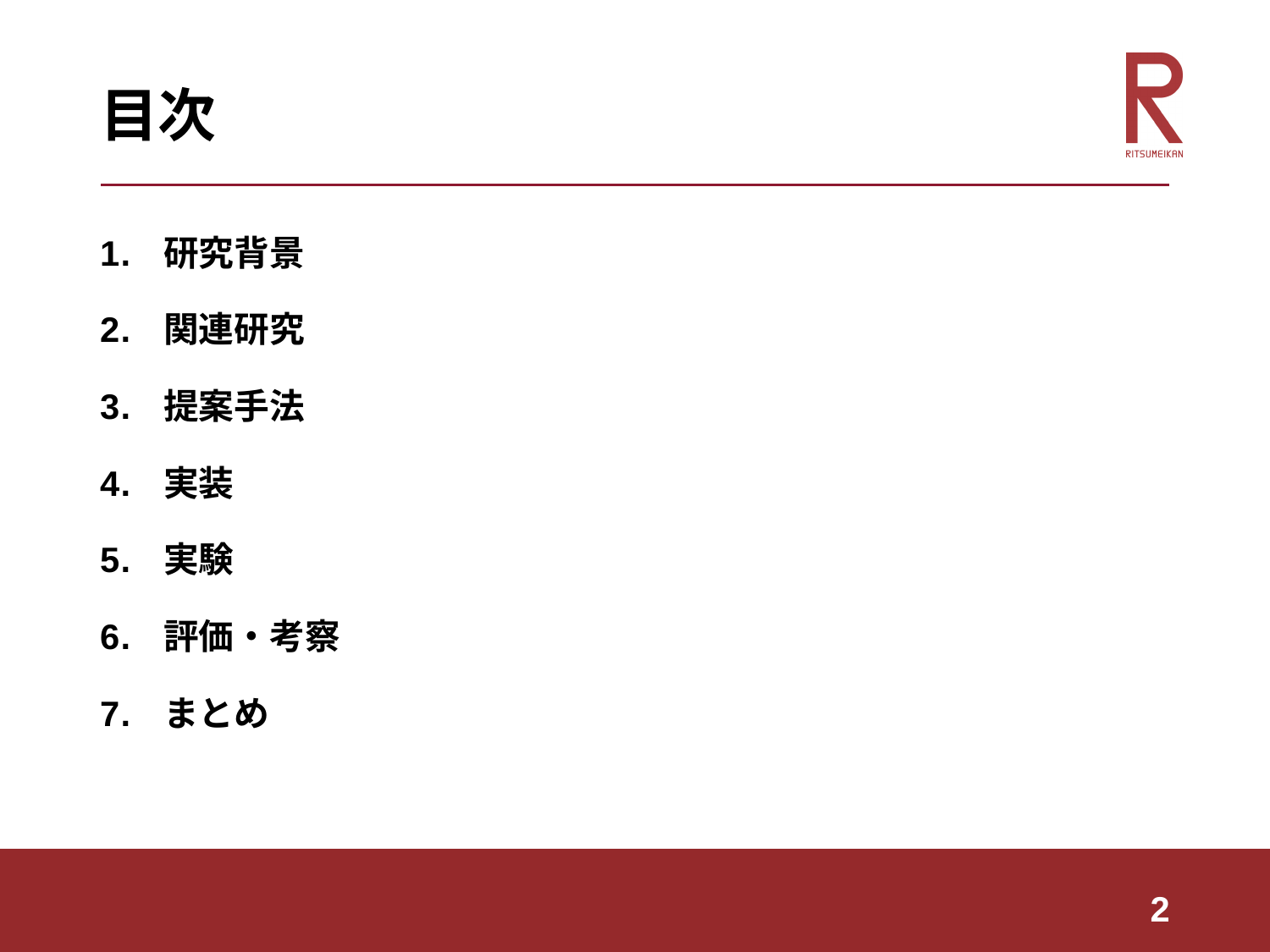

# 目次
研究背景
関連研究
提案手法
実装
実験
評価・考察
まとめ
2